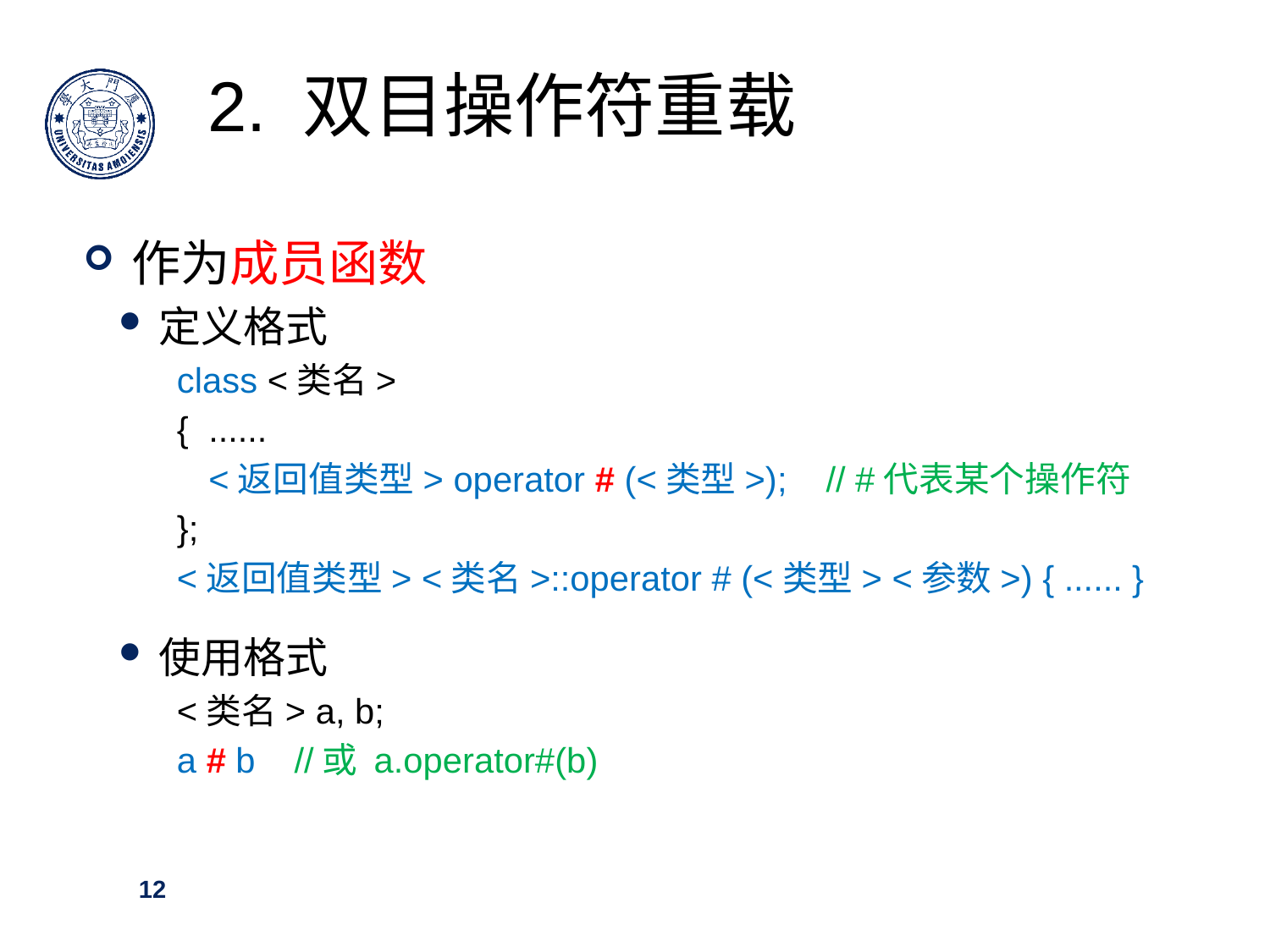

2. 双目操作符重载
作为成员函数
定义格式
class <类名>
{	......
	<返回值类型> operator # (<类型>);    // #代表某个操作符
};
<返回值类型> <类名>::operator # (<类型> <参数>) { ...... }

使用格式
<类名> a, b;
a # b    //或 a.operator#(b)
12